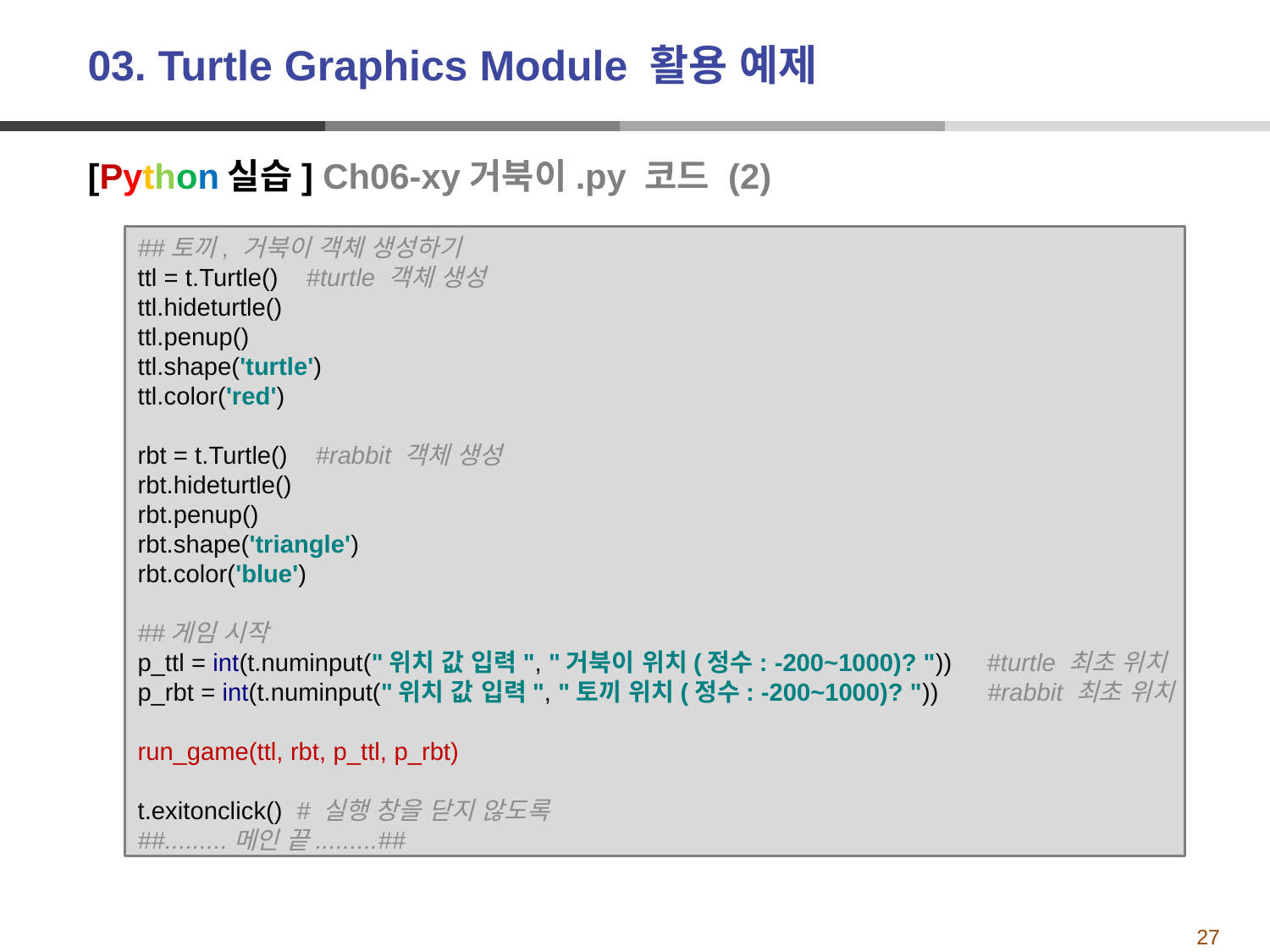

# 03. Turtle Graphics Module 활용 예제
[Python실습] Ch06-xy거북이.py 코드 (2)
##토끼, 거북이 객체 생성하기
ttl = t.Turtle()    #turtle 객체 생성
ttl.hideturtle()
ttl.penup()
ttl.shape('turtle')
ttl.color('red')
rbt = t.Turtle()    #rabbit 객체 생성
rbt.hideturtle()
rbt.penup()
rbt.shape('triangle')
rbt.color('blue')
##게임 시작
p_ttl = int(t.numinput("위치 값 입력", "거북이 위치(정수: -200~1000)? "))     #turtle 최초 위치
p_rbt = int(t.numinput("위치 값 입력", "토끼 위치(정수: -200~1000)? "))       #rabbit 최초 위치

run_game(ttl, rbt, p_ttl, p_rbt)
t.exitonclick()  # 실행 창을 닫지 않도록
##.........메인 끝.........##